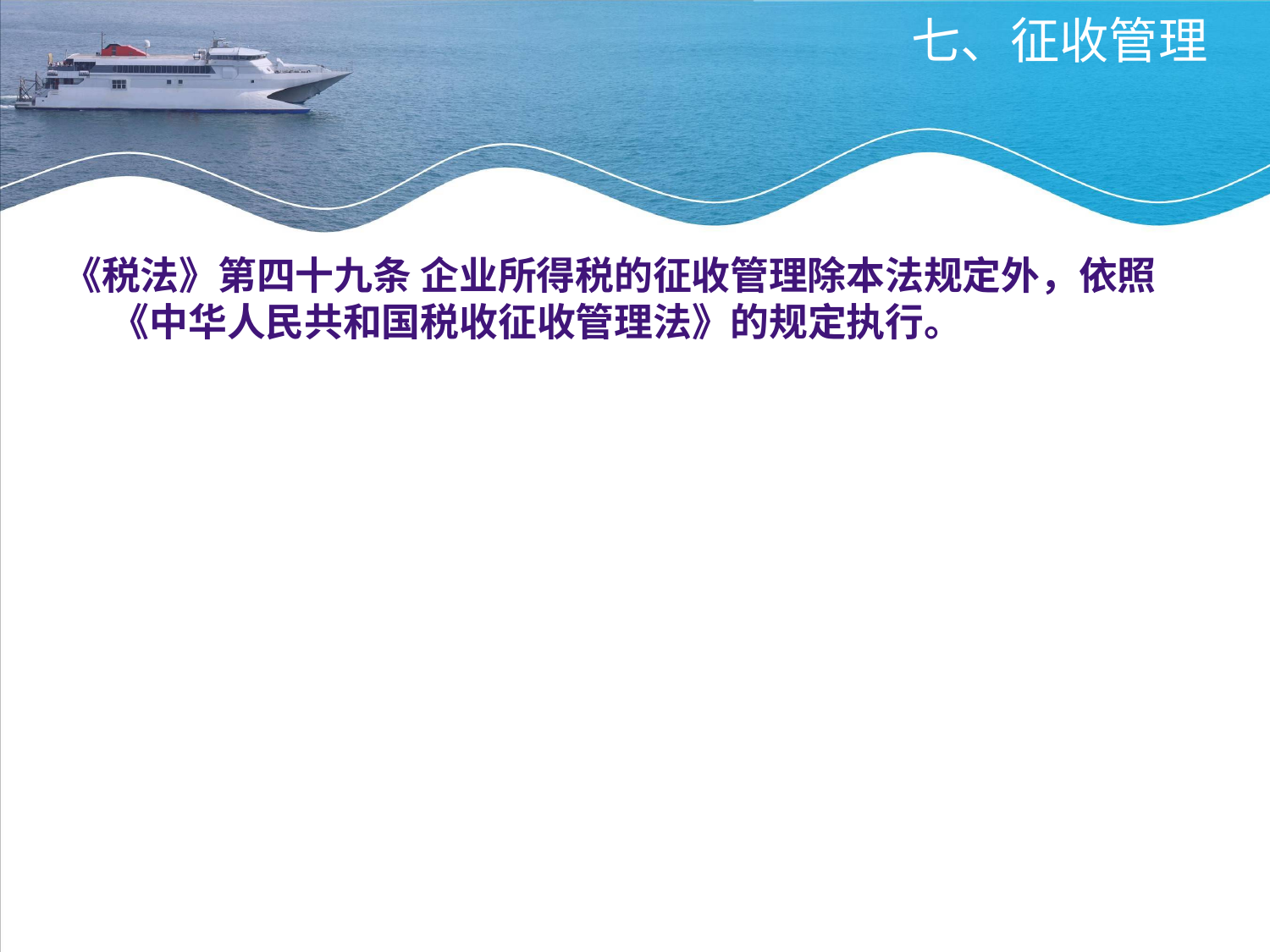

# 七、征收管理
《税法》第四十九条 企业所得税的征收管理除本法规定外，依照《中华人民共和国税收征收管理法》的规定执行。